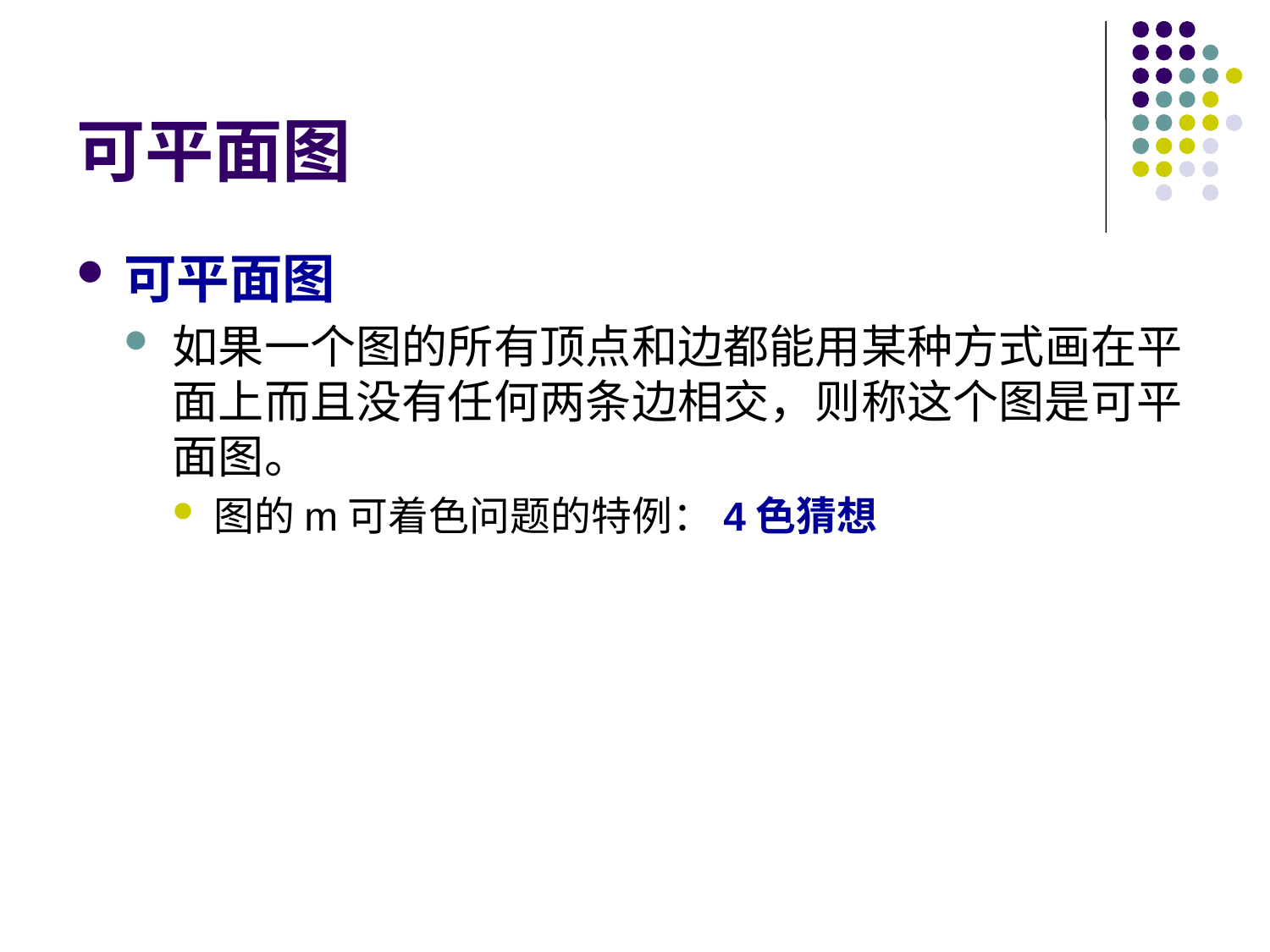

# 可平面图
可平面图
如果一个图的所有顶点和边都能用某种方式画在平面上而且没有任何两条边相交，则称这个图是可平面图。
图的m可着色问题的特例：4色猜想